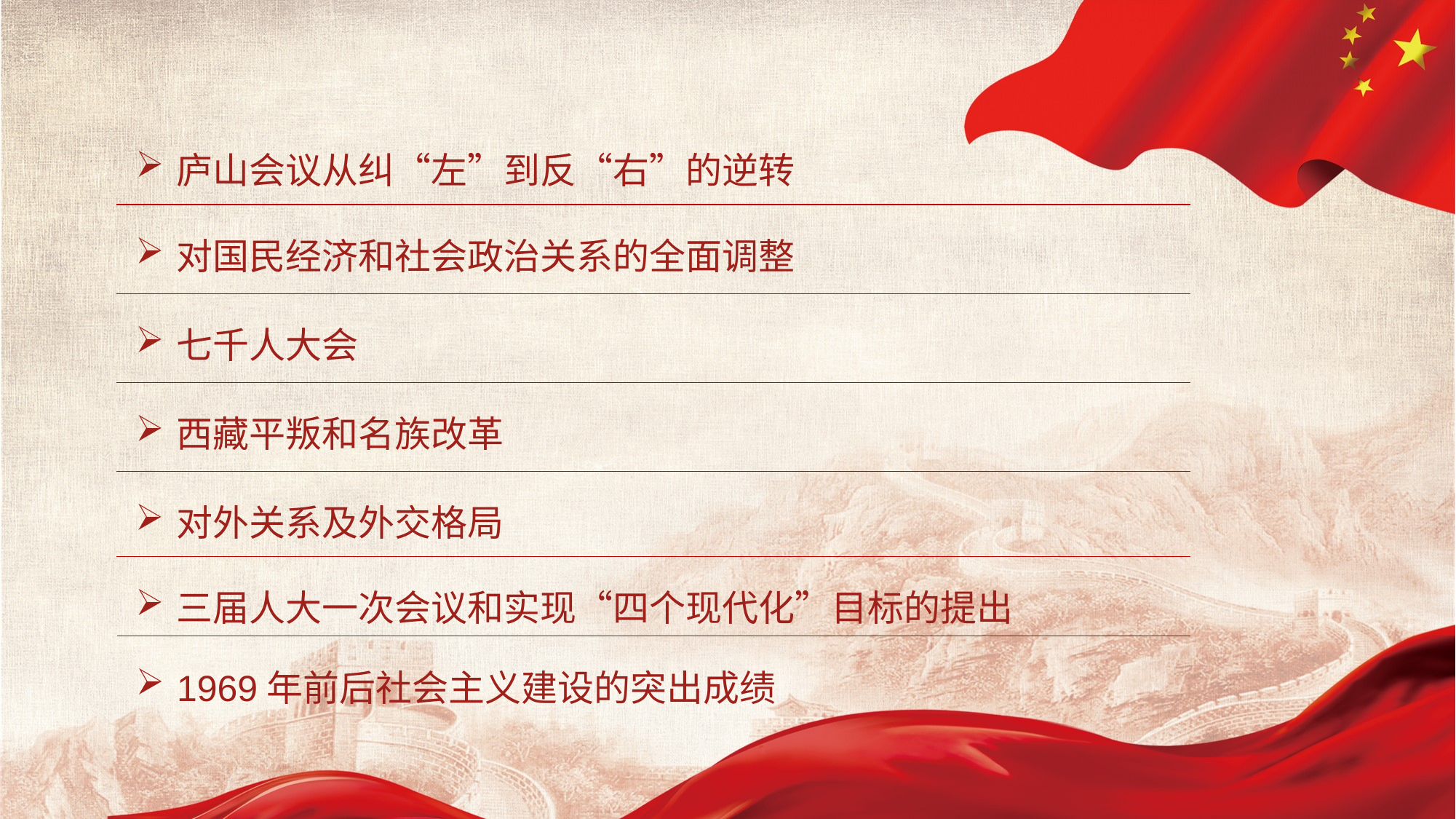

庐山会议从纠“左”到反“右”的逆转
对国民经济和社会政治关系的全面调整
七千人大会
西藏平叛和名族改革
对外关系及外交格局
三届人大一次会议和实现“四个现代化”目标的提出
1969年前后社会主义建设的突出成绩